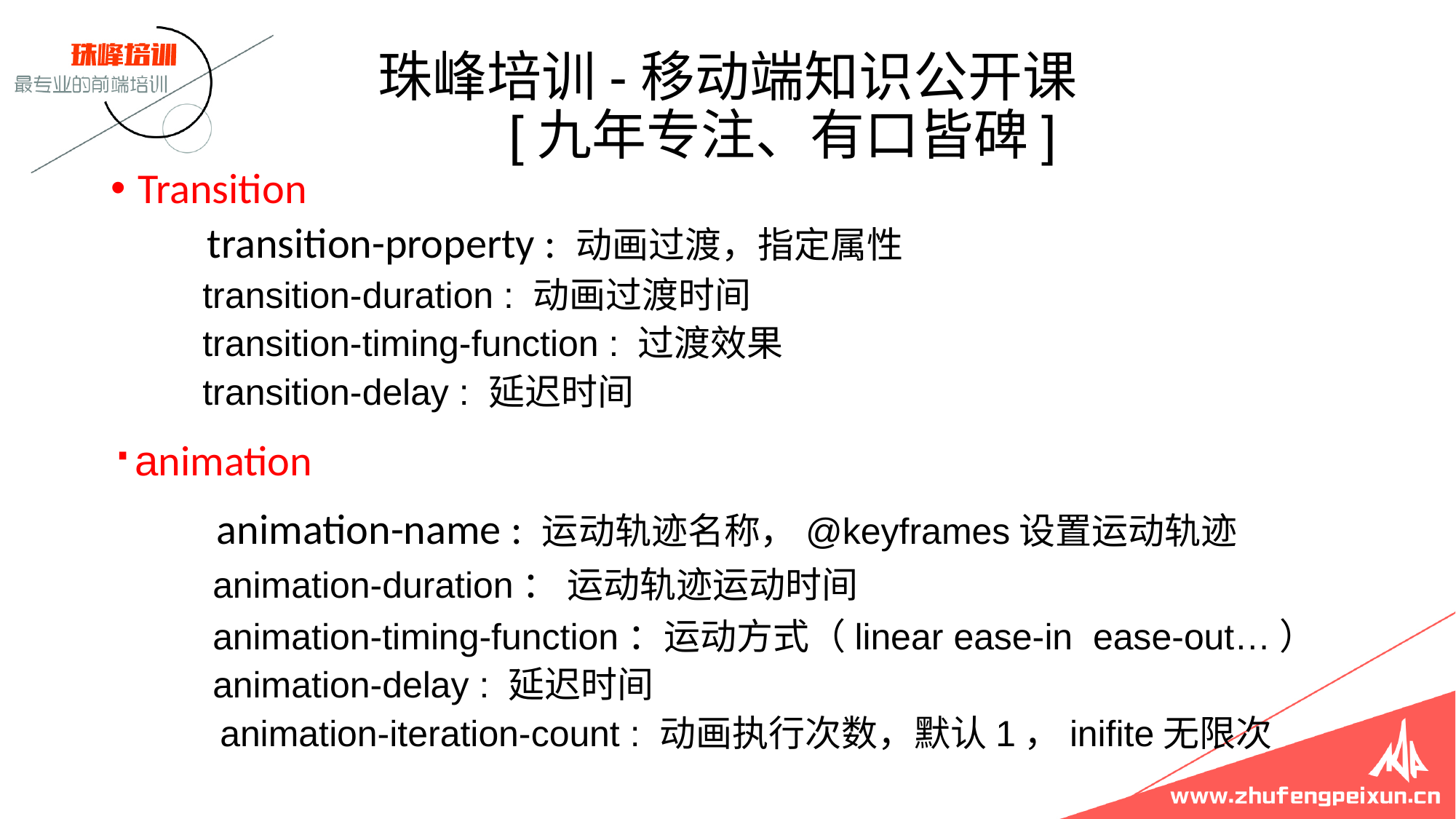

# 珠峰培训-移动端知识公开课 [九年专注、有口皆碑]
Transition
          transition-property : 动画过渡，指定属性
         transition-duration : 动画过渡时间
         transition-timing-function : 过渡效果
         transition-delay : 延迟时间
·animation
           animation-name : 运动轨迹名称，@keyframes设置运动轨迹
          animation-duration： 运动轨迹运动时间
          animation-timing-function：运动方式（linear ease-in  ease-out…）
          animation-delay : 延迟时间
	animation-iteration-count : 动画执行次数，默认1，inifite无限次